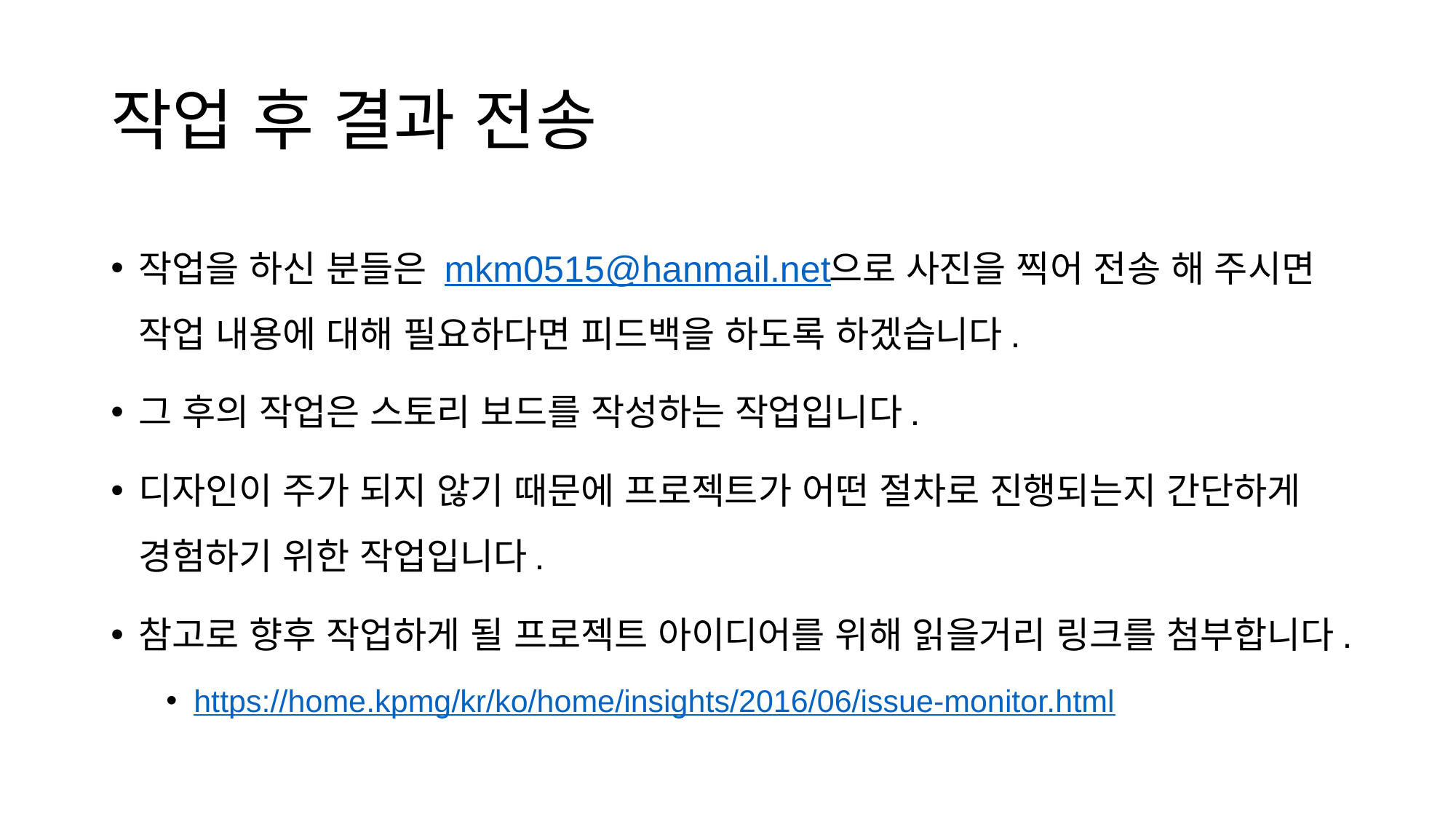

# 작업 후 결과 전송
작업을 하신 분들은 mkm0515@hanmail.net으로 사진을 찍어 전송 해 주시면 작업 내용에 대해 필요하다면 피드백을 하도록 하겠습니다.
그 후의 작업은 스토리 보드를 작성하는 작업입니다.
디자인이 주가 되지 않기 때문에 프로젝트가 어떤 절차로 진행되는지 간단하게 경험하기 위한 작업입니다.
참고로 향후 작업하게 될 프로젝트 아이디어를 위해 읽을거리 링크를 첨부합니다.
https://home.kpmg/kr/ko/home/insights/2016/06/issue-monitor.html